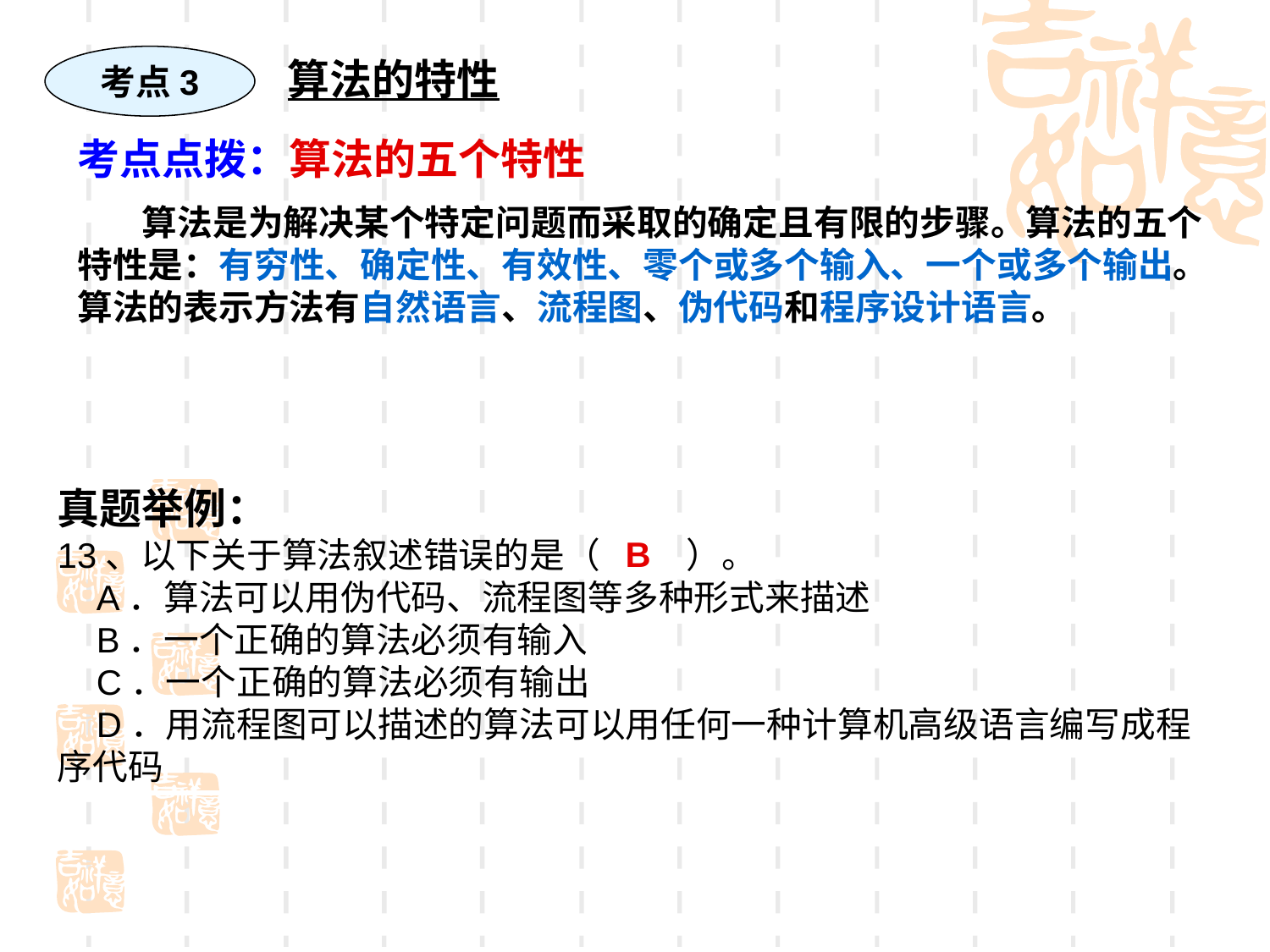

考点3
算法的特性
考点点拨：算法的五个特性
       算法是为解决某个特定问题而采取的确定且有限的步骤。算法的五个特性是：有穷性、确定性、有效性、零个或多个输入、一个或多个输出。算法的表示方法有自然语言、流程图、伪代码和程序设计语言。
真题举例：
13、以下关于算法叙述错误的是（　　  ）。
    A．算法可以用伪代码、流程图等多种形式来描述
    B．一个正确的算法必须有输入
    C．一个正确的算法必须有输出
    D．用流程图可以描述的算法可以用任何一种计算机高级语言编写成程序代码
B